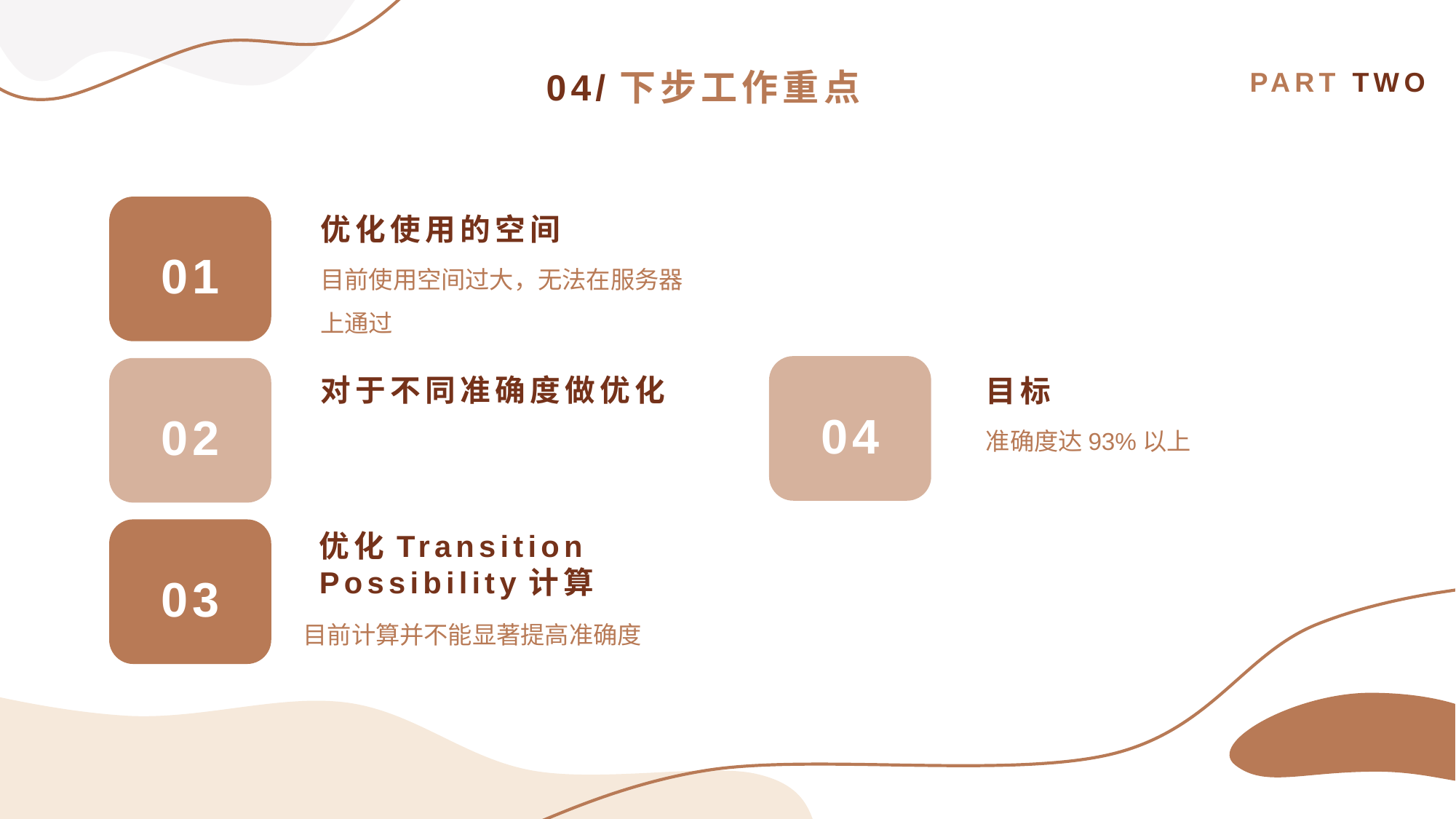

04/下步工作重点
PART TWO
01
优化使用的空间
目前使用空间过大，无法在服务器上通过
04
02
对于不同准确度做优化
目标

准确度达93%以上
03
优化Transition Possibility计算

目前计算并不能显著提高准确度